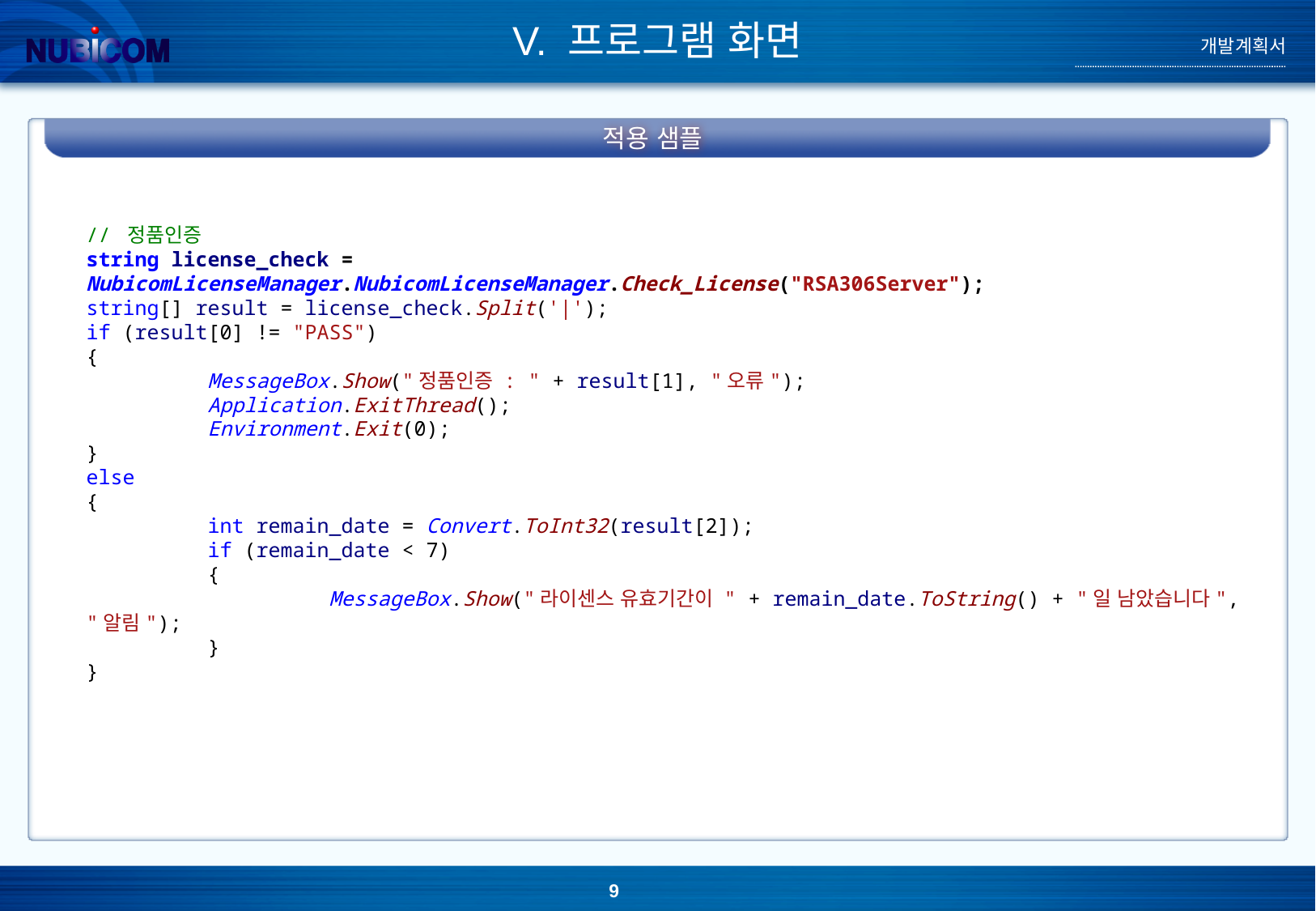

V. 프로그램 화면
개발계획서
적용 샘플
// 정품인증
string license_check = NubicomLicenseManager.NubicomLicenseManager.Check_License("RSA306Server");
string[] result = license_check.Split('|');
if (result[0] != "PASS")
{
	MessageBox.Show("정품인증 : " + result[1], "오류");
	Application.ExitThread();
	Environment.Exit(0);
}
else
{
	int remain_date = Convert.ToInt32(result[2]);
	if (remain_date < 7)
	{
		MessageBox.Show("라이센스 유효기간이 " + remain_date.ToString() + "일 남았습니다", "알림");
	}
}